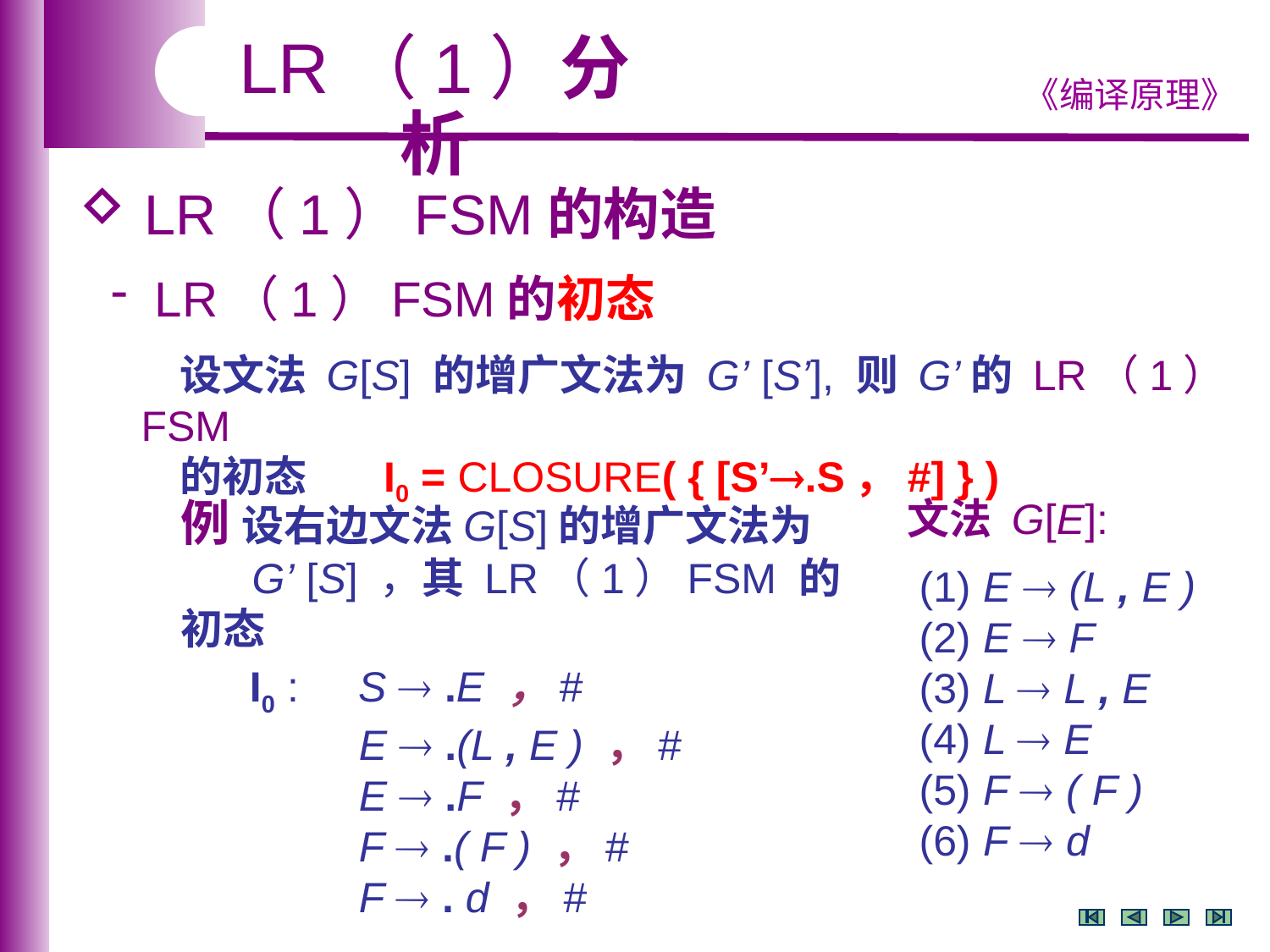

LR（1）分析
 LR（1）FSM的构造

 LR（1）FSM的初态

   设文法 G[S] 的增广文法为 G’ [S’], 则 G’的 LR（1）FSM
   的初态       I0 = CLOSURE( { [S’→.S，#] } )

例 设右边文法G[S]的增广文法为
      G’ [S] ，其 LR（1）FSM 的初态
     I0 :     S → .E ，#
               E → .(L , E ) ，#
               E → .F ，#
               F → .( F ) ，#
               F → . d ，#
文法 G[E]:

 (1) E → (L , E )
 (2) E → F
 (3) L → L , E
 (4) L → E
 (5) F → ( F )
 (6) F → d